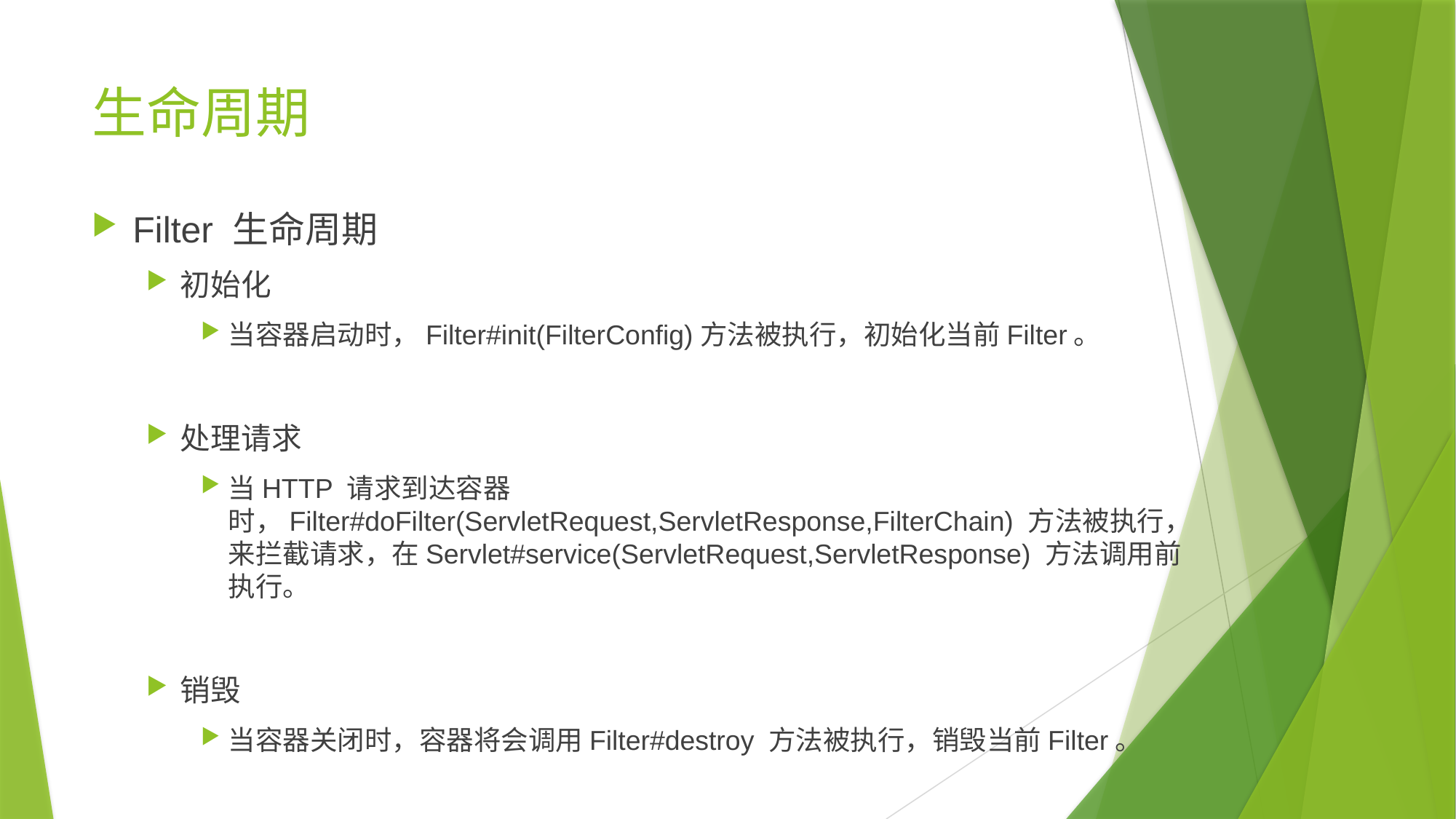

# 生命周期
Filter 生命周期
初始化
当容器启动时，Filter#init(FilterConfig)方法被执行，初始化当前Filter。

处理请求
当HTTP 请求到达容器时，Filter#doFilter(ServletRequest,ServletResponse,FilterChain) 方法被执行，来拦截请求，在Servlet#service(ServletRequest,ServletResponse) 方法调用前执行。

销毁
当容器关闭时，容器将会调用Filter#destroy 方法被执行，销毁当前Filter。